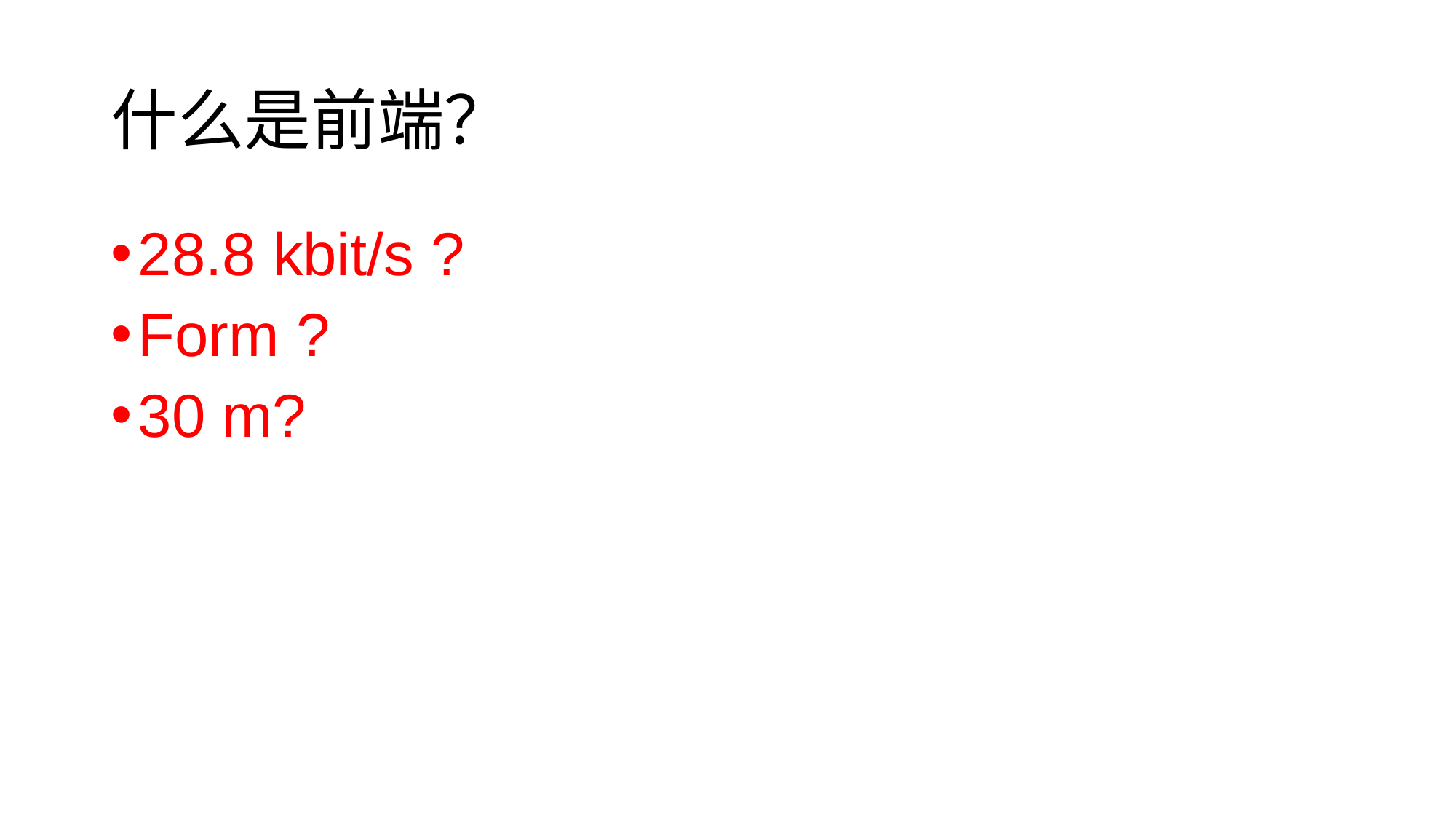

# 什么是前端？
28.8 kbit/s ?
Form ?
30 m?